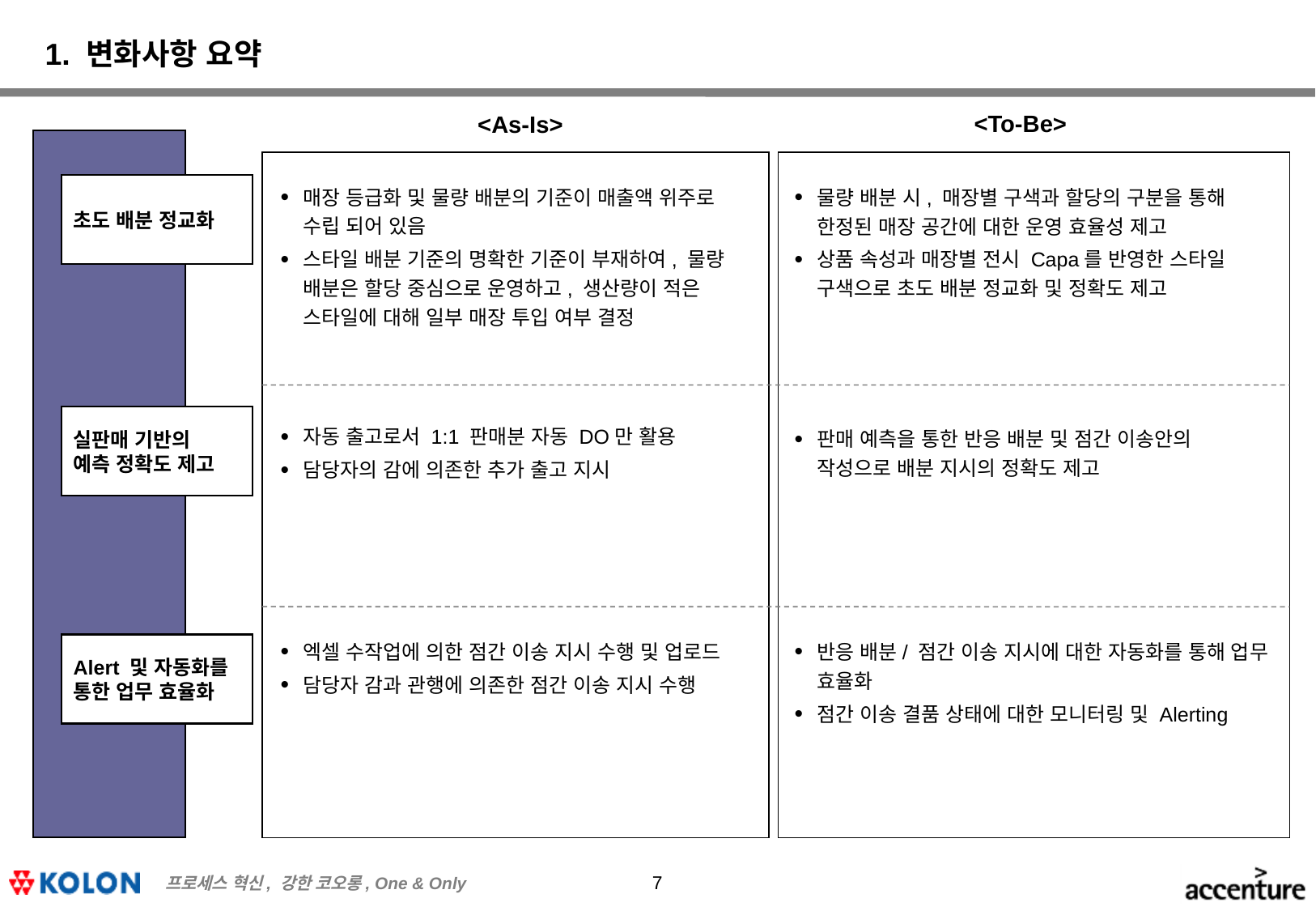

# 1. 변화사항 요약
<To-Be>
<As-Is>

초도 배분 정교화
매장 등급화 및 물량 배분의 기준이 매출액 위주로 수립 되어 있음
스타일 배분 기준의 명확한 기준이 부재하여, 물량 배분은 할당 중심으로 운영하고, 생산량이 적은 스타일에 대해 일부 매장 투입 여부 결정

물량 배분 시, 매장별 구색과 할당의 구분을 통해 한정된 매장 공간에 대한 운영 효율성 제고
상품 속성과 매장별 전시 Capa를 반영한 스타일 구색으로 초도 배분 정교화 및 정확도 제고

실판매 기반의
예측 정확도 제고
자동 출고로서 1:1 판매분 자동 DO만 활용
담당자의 감에 의존한 추가 출고 지시
판매 예측을 통한 반응 배분 및 점간 이송안의 작성으로 배분 지시의 정확도 제고

Alert 및 자동화를 통한 업무 효율화
엑셀 수작업에 의한 점간 이송 지시 수행 및 업로드
담당자 감과 관행에 의존한 점간 이송 지시 수행
반응 배분/ 점간 이송 지시에 대한 자동화를 통해 업무 효율화
점간 이송 결품 상태에 대한 모니터링 및 Alerting